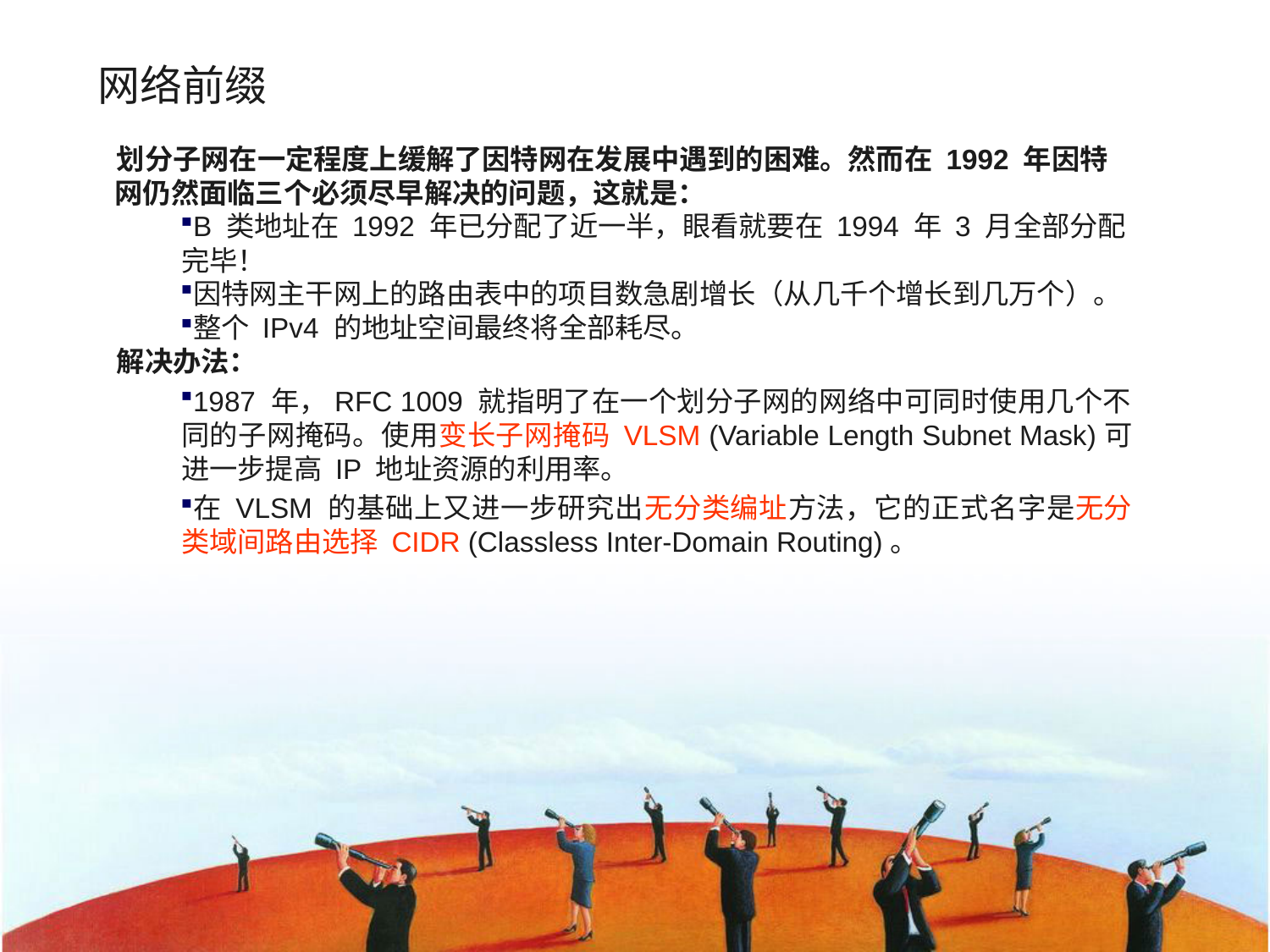

网络前缀
划分子网在一定程度上缓解了因特网在发展中遇到的困难。然而在 1992 年因特网仍然面临三个必须尽早解决的问题，这就是：
B 类地址在 1992 年已分配了近一半，眼看就要在 1994 年 3 月全部分配完毕！
因特网主干网上的路由表中的项目数急剧增长（从几千个增长到几万个）。
整个 IPv4 的地址空间最终将全部耗尽。
解决办法：
1987 年，RFC 1009 就指明了在一个划分子网的网络中可同时使用几个不同的子网掩码。使用变长子网掩码 VLSM (Variable Length Subnet Mask)可进一步提高 IP 地址资源的利用率。
在 VLSM 的基础上又进一步研究出无分类编址方法，它的正式名字是无分类域间路由选择 CIDR (Classless Inter-Domain Routing)。